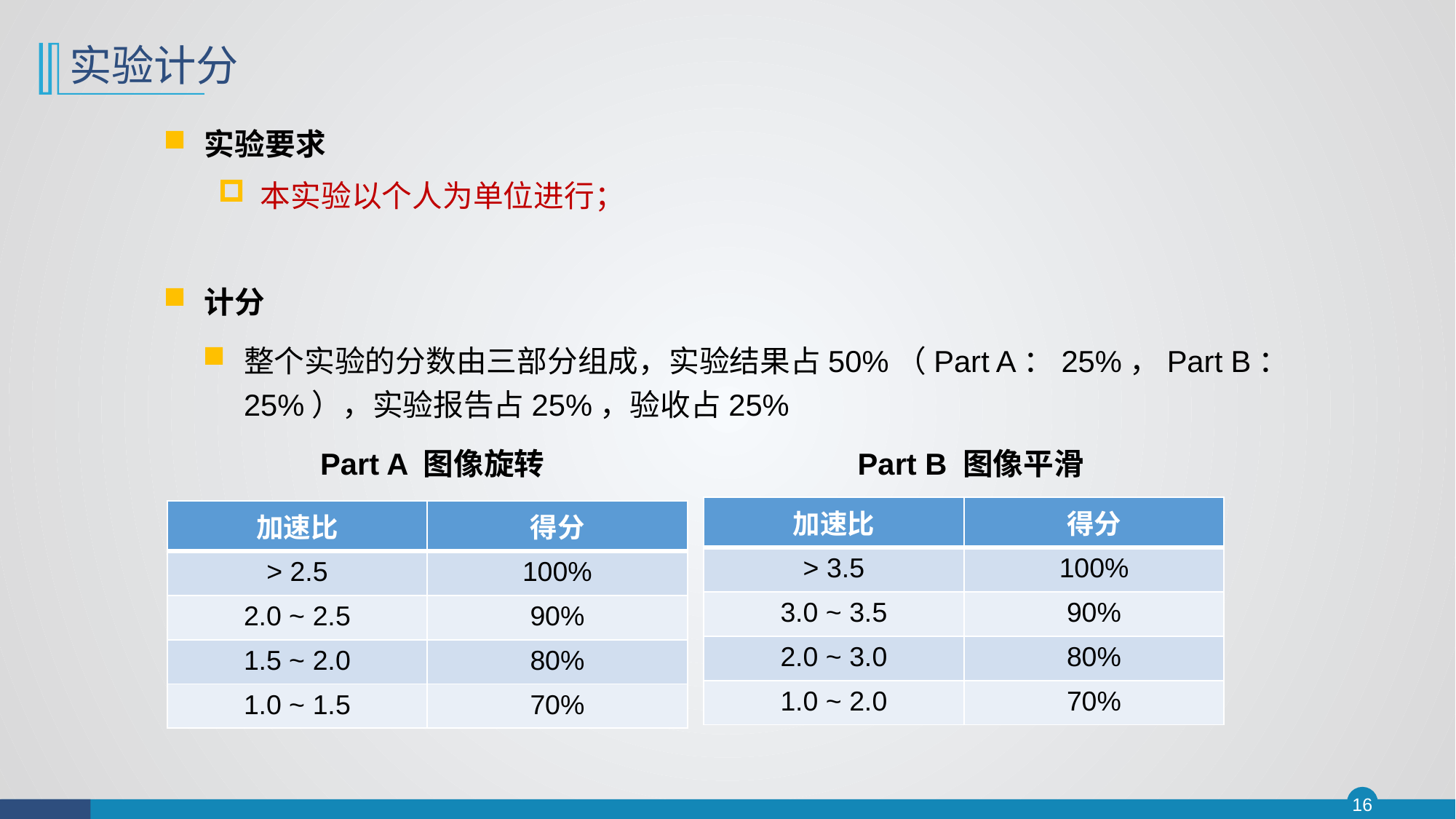

# 实验计分
实验要求
本实验以个人为单位进行；

计分
整个实验的分数由三部分组成，实验结果占50%（Part A：25%，Part B：25%），实验报告占25%，验收占25%
	 Part A 图像旋转			Part B 图像平滑

| 加速比 | 得分 |
| --- | --- |
| > 3.5 | 100% |
| 3.0 ~ 3.5 | 90% |
| 2.0 ~ 3.0 | 80% |
| 1.0 ~ 2.0 | 70% |
| 加速比 | 得分 |
| --- | --- |
| > 2.5 | 100% |
| 2.0 ~ 2.5 | 90% |
| 1.5 ~ 2.0 | 80% |
| 1.0 ~ 1.5 | 70% |